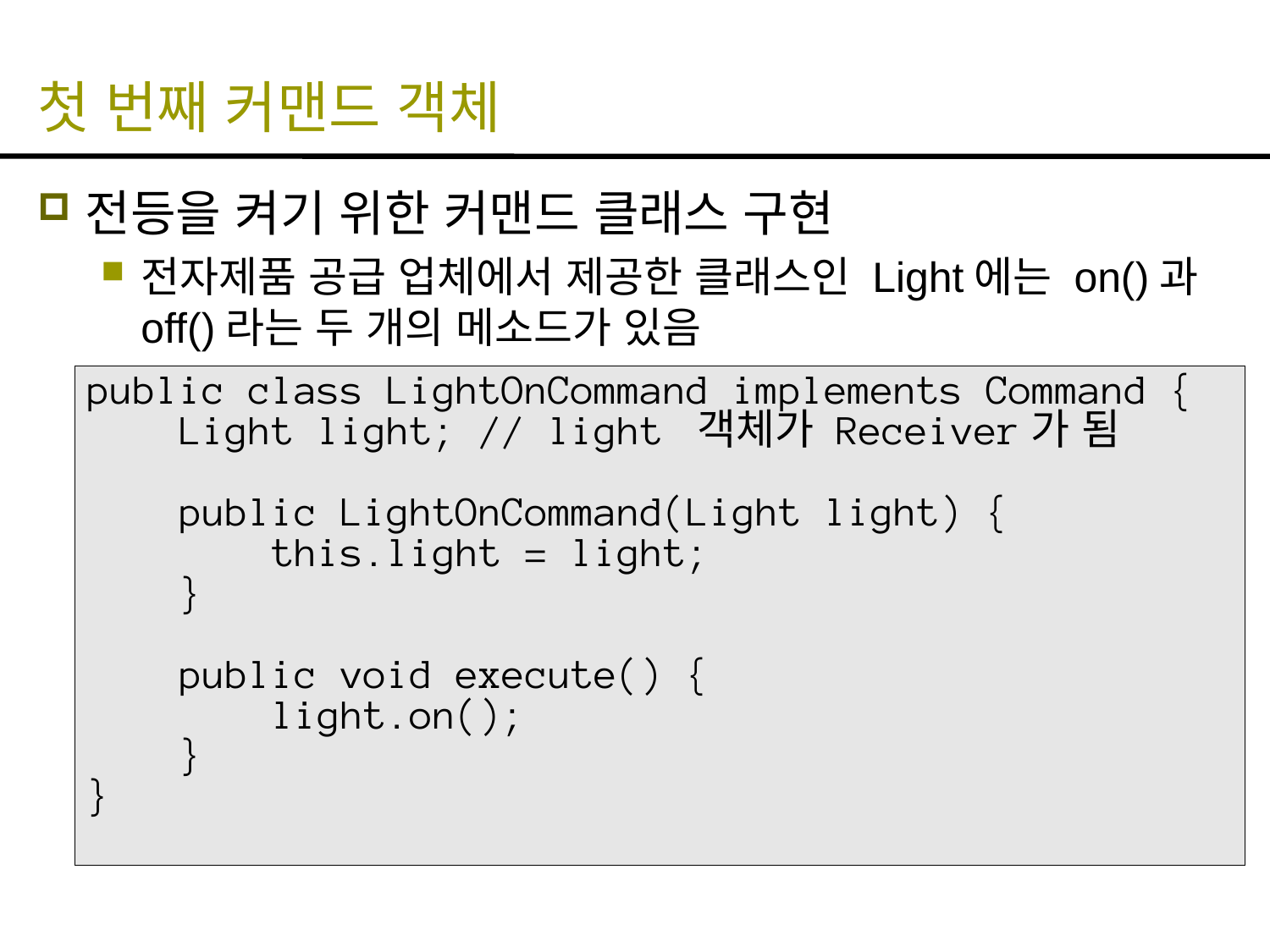

# 첫 번째 커맨드 객체
전등을 켜기 위한 커맨드 클래스 구현
전자제품 공급 업체에서 제공한 클래스인 Light에는 on()과 off()라는 두 개의 메소드가 있음

public class LightOnCommand implements Command {
    Light light; // light 객체가 Receiver가 됨

    public LightOnCommand(Light light) {
        this.light = light;
    }

    public void execute() {
        light.on();
    }
}